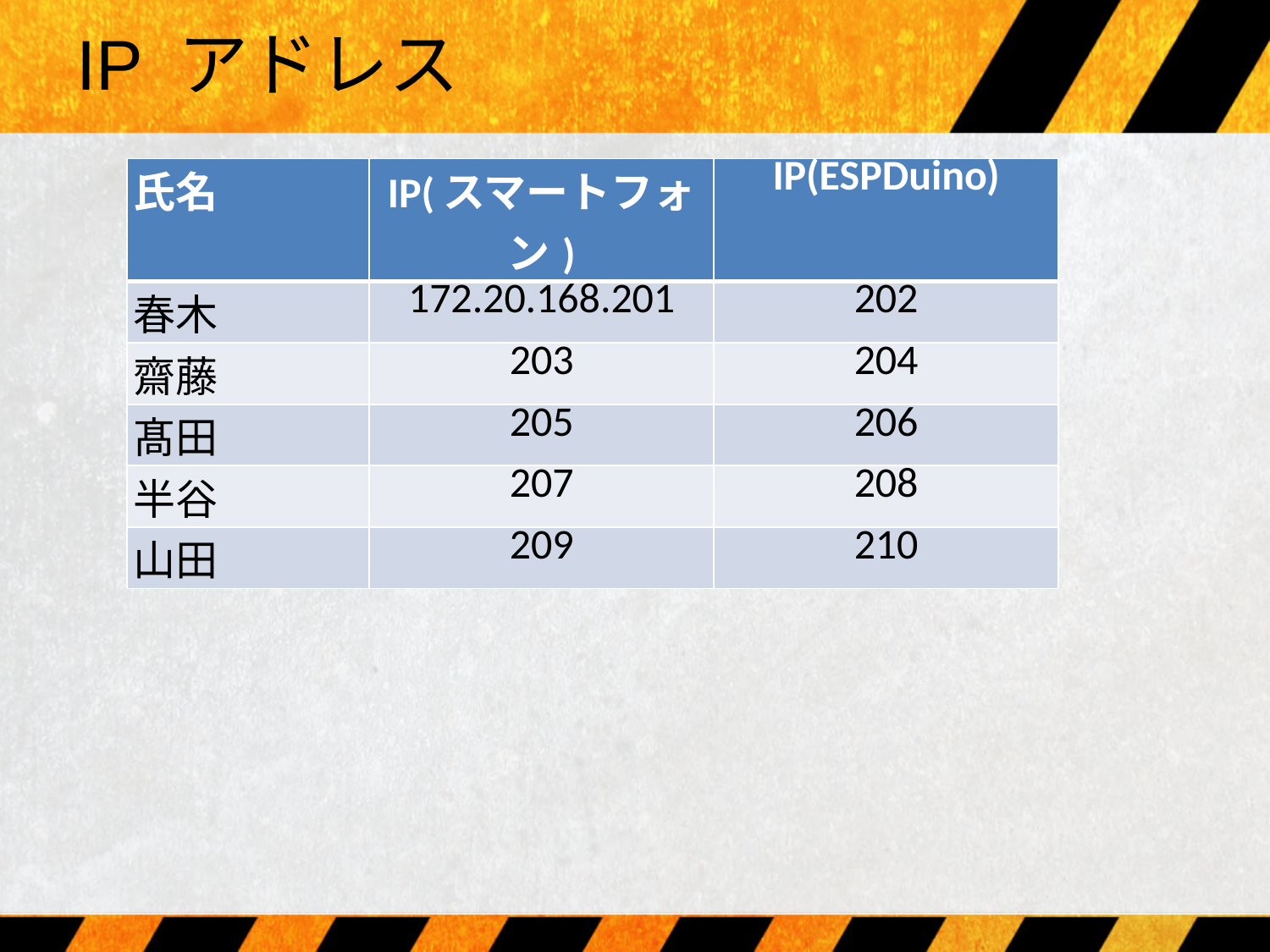

# IP アドレス
| 氏名 | IP(スマートフォン) | IP(ESPDuino) |
| --- | --- | --- |
| 春木 | 172.20.168.201 | 202 |
| 齋藤 | 203 | 204 |
| 髙田 | 205 | 206 |
| 半谷 | 207 | 208 |
| 山田 | 209 | 210 |